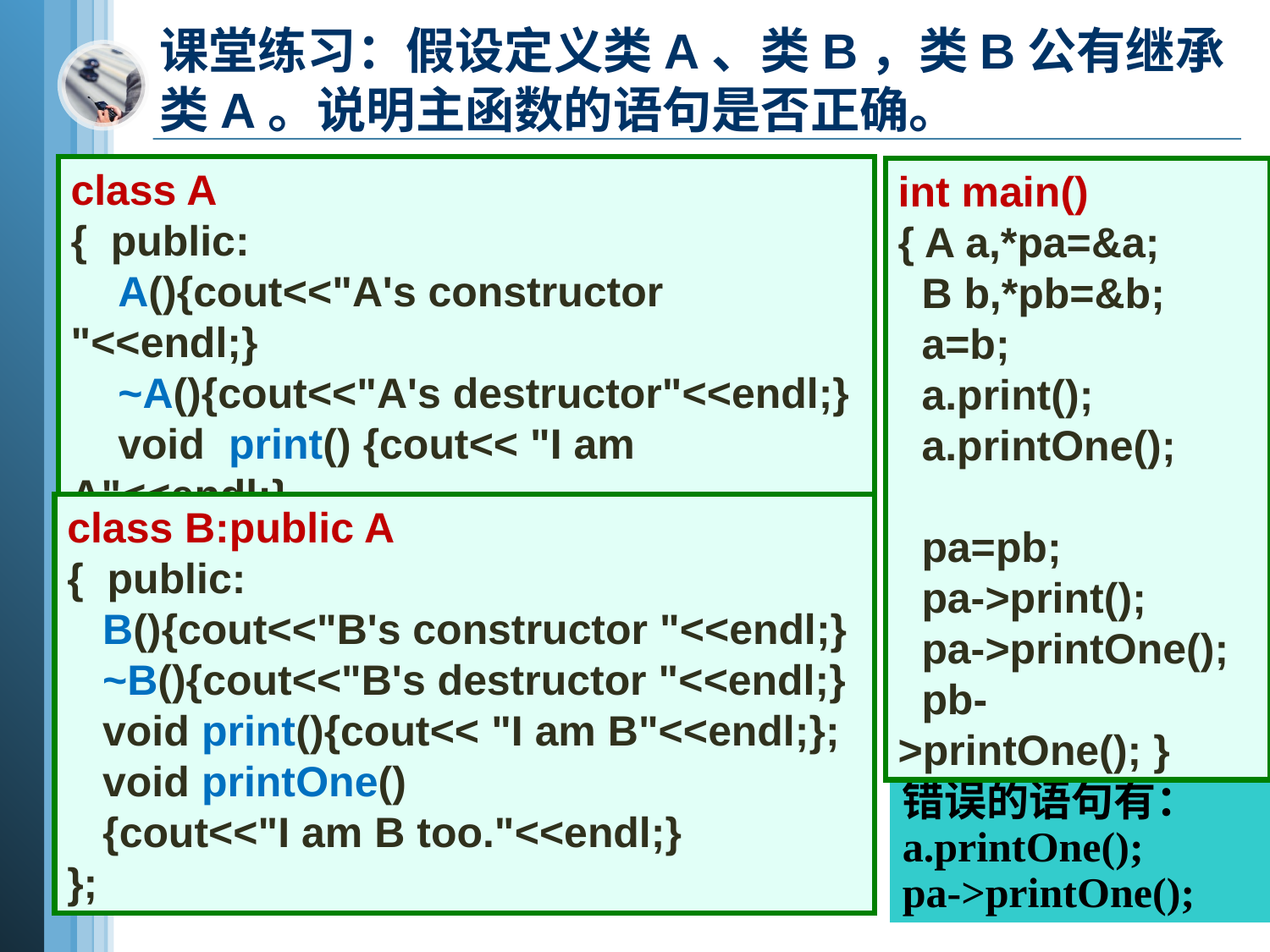

# 课堂练习：假设定义类A、类B，类B公有继承类A。说明主函数的语句是否正确。
class A
{  public:
    A(){cout<<"A's constructor "<<endl;}
    ~A(){cout<<"A's destructor"<<endl;}
    void  print() {cout<< "I am A"<<endl;}
};
int main()
{ A a,*pa=&a;
  B b,*pb=&b;
  a=b;
  a.print();
  a.printOne();

  pa=pb;
  pa->print();
  pa->printOne();
  pb->printOne(); }
class B:public A
{  public:
   B(){cout<<"B's constructor "<<endl;}
   ~B(){cout<<"B's destructor "<<endl;}
   void print(){cout<< "I am B"<<endl;};
   void printOne()
   {cout<<"I am B too."<<endl;}
};
错误的语句有：
a.printOne();
pa->printOne();